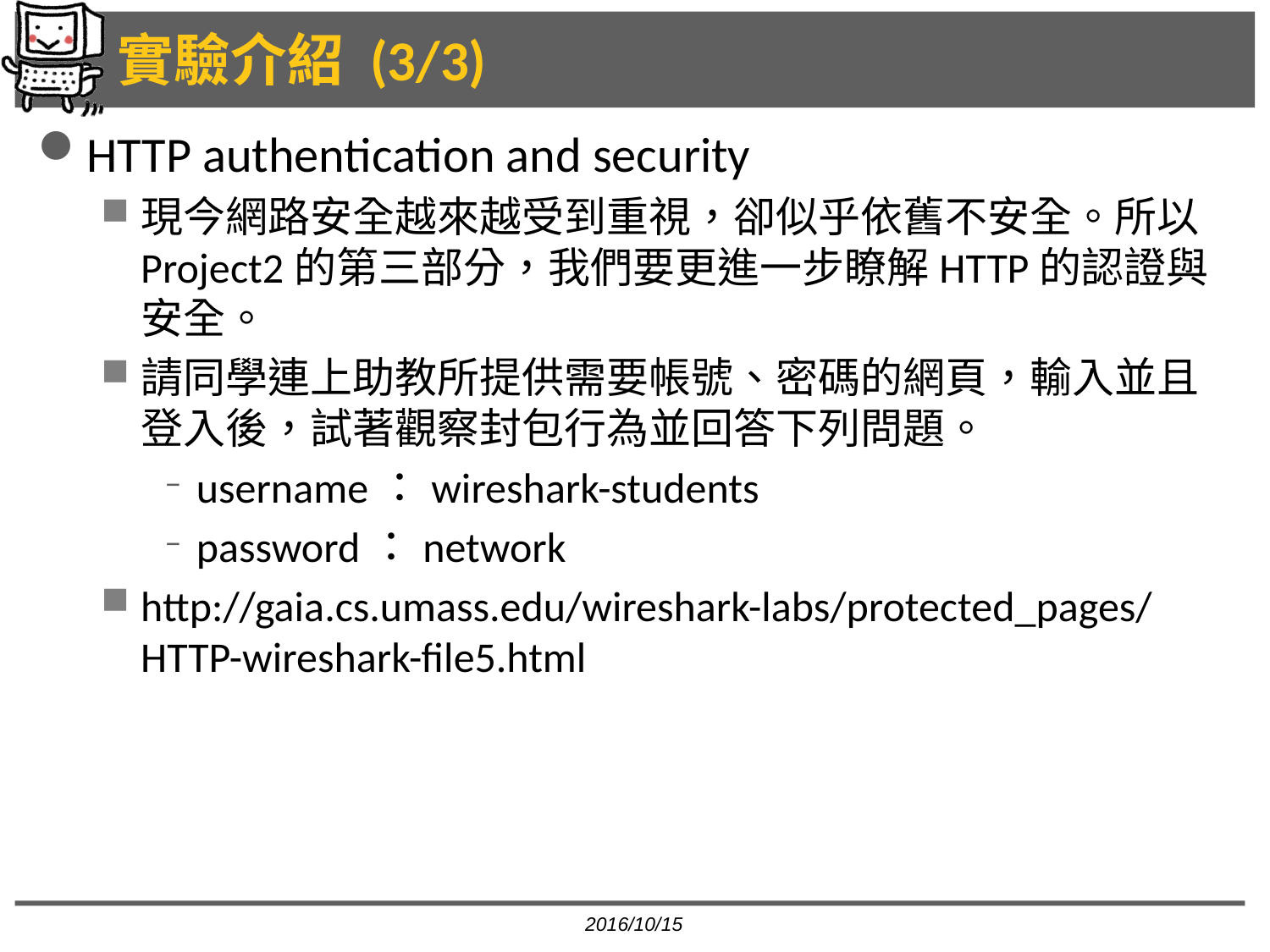

# 實驗介紹 (3/3)
HTTP authentication and security
現今網路安全越來越受到重視，卻似乎依舊不安全。所以Project2的第三部分，我們要更進一步瞭解HTTP的認證與安全。
請同學連上助教所提供需要帳號、密碼的網頁，輸入並且登入後，試著觀察封包行為並回答下列問題。
username：wireshark-students
password：network
http://gaia.cs.umass.edu/wireshark-labs/protected_pages/HTTP-wireshark-file5.html

2016/10/15